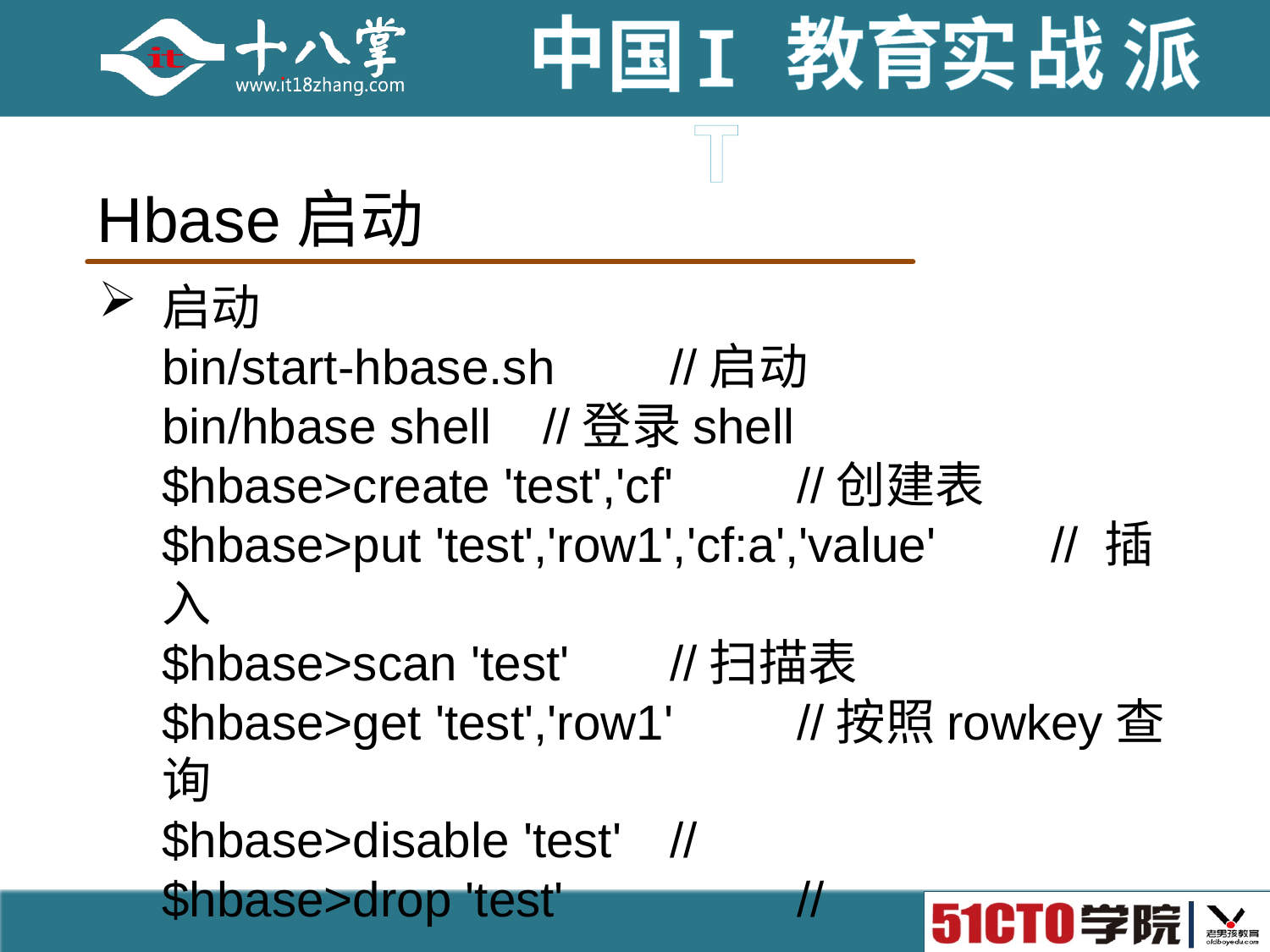

# Hbase启动
启动
bin/start-hbase.sh	//启动
bin/hbase shell	//登录shell
$hbase>create 'test','cf'	//创建表
$hbase>put 'test','row1','cf:a','value'	// 插入
$hbase>scan 'test'	//扫描表
$hbase>get 'test','row1'	//按照rowkey查询
$hbase>disable 'test'	//
$hbase>drop 'test'		//